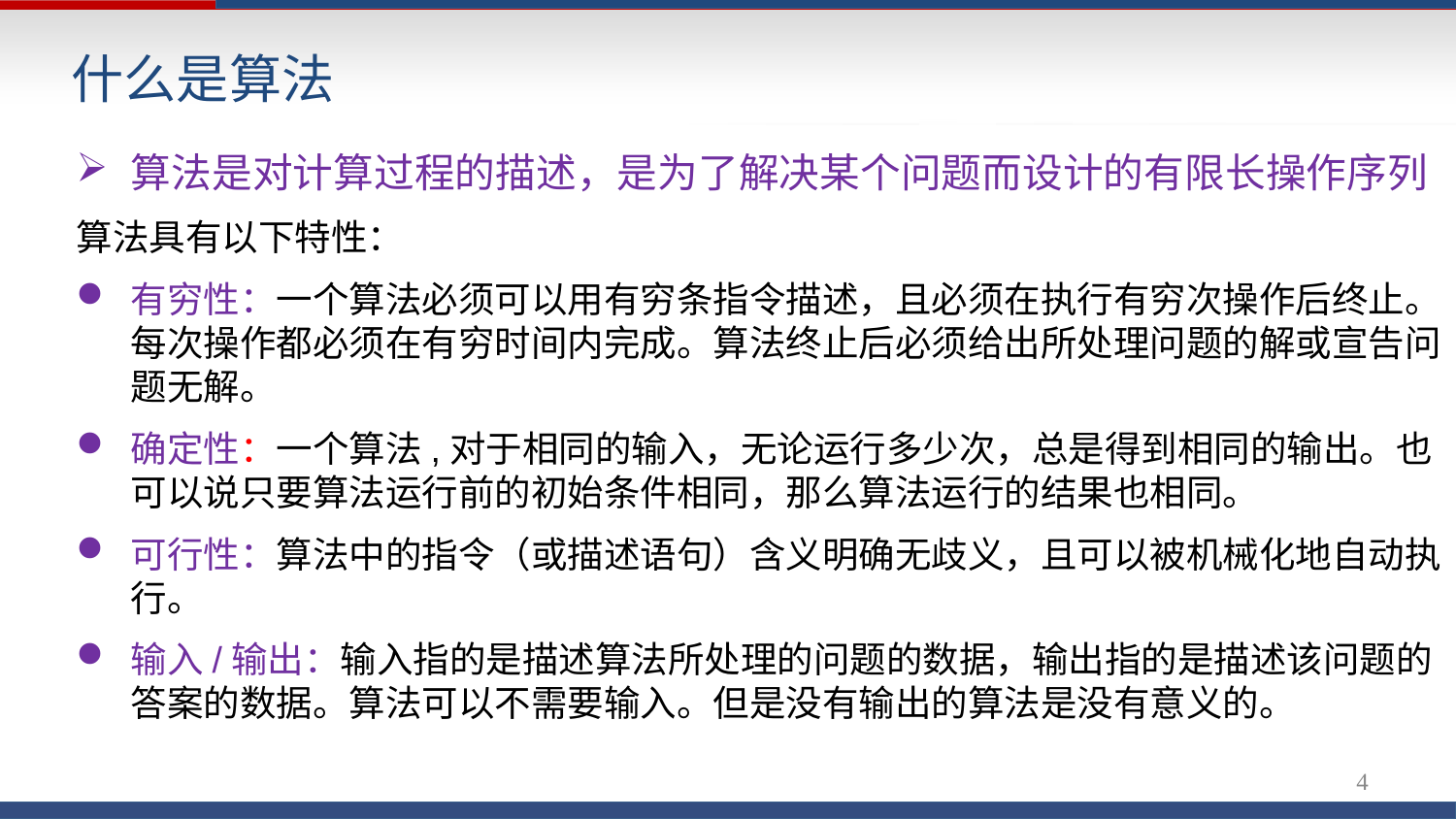

# 什么是算法
算法是对计算过程的描述，是为了解决某个问题而设计的有限长操作序列
算法具有以下特性：
有穷性：一个算法必须可以用有穷条指令描述，且必须在执行有穷次操作后终止。每次操作都必须在有穷时间内完成。算法终止后必须给出所处理问题的解或宣告问题无解。
确定性：一个算法,对于相同的输入，无论运行多少次，总是得到相同的输出。也可以说只要算法运行前的初始条件相同，那么算法运行的结果也相同。
可行性：算法中的指令（或描述语句）含义明确无歧义，且可以被机械化地自动执行。
输入/输出：输入指的是描述算法所处理的问题的数据，输出指的是描述该问题的答案的数据。算法可以不需要输入。但是没有输出的算法是没有意义的。
4